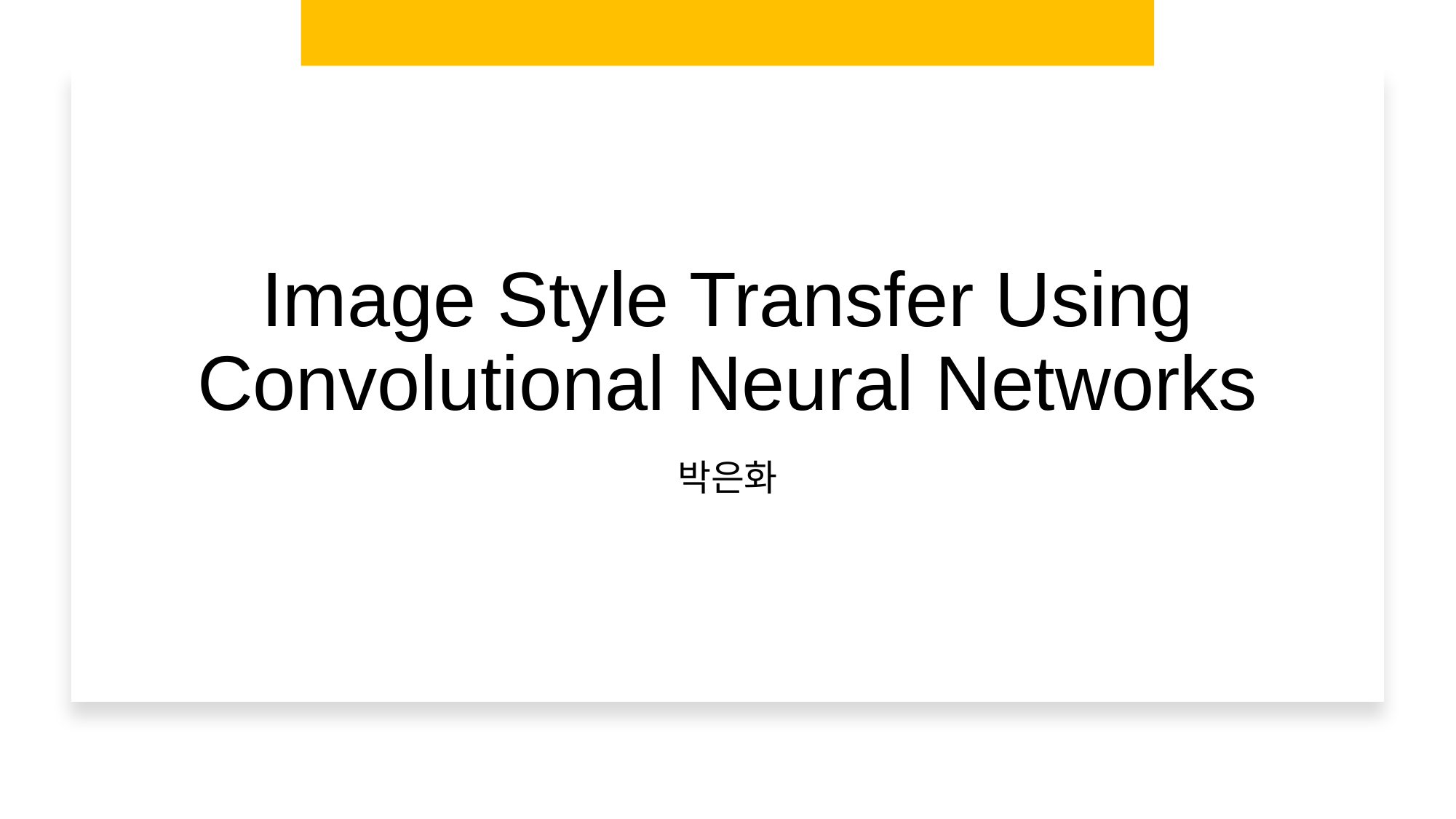

# Image Style Transfer Using Convolutional Neural Networks
박은화